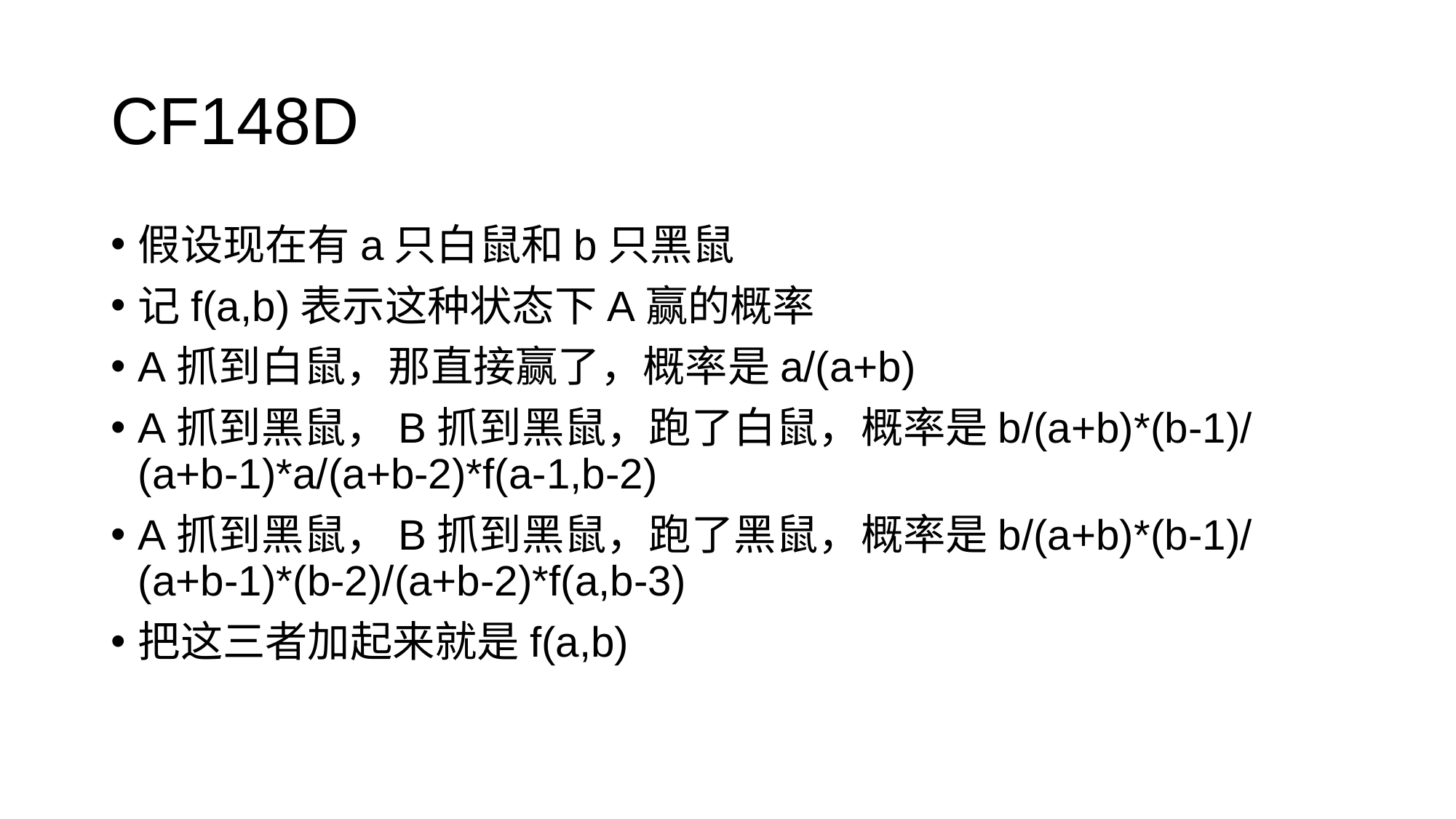

# CF148D
假设现在有a只白鼠和b只黑鼠
记f(a,b)表示这种状态下A赢的概率
A抓到白鼠，那直接赢了，概率是a/(a+b)
A抓到黑鼠，B抓到黑鼠，跑了白鼠，概率是b/(a+b)*(b-1)/(a+b-1)*a/(a+b-2)*f(a-1,b-2)
A抓到黑鼠，B抓到黑鼠，跑了黑鼠，概率是b/(a+b)*(b-1)/(a+b-1)*(b-2)/(a+b-2)*f(a,b-3)
把这三者加起来就是f(a,b)